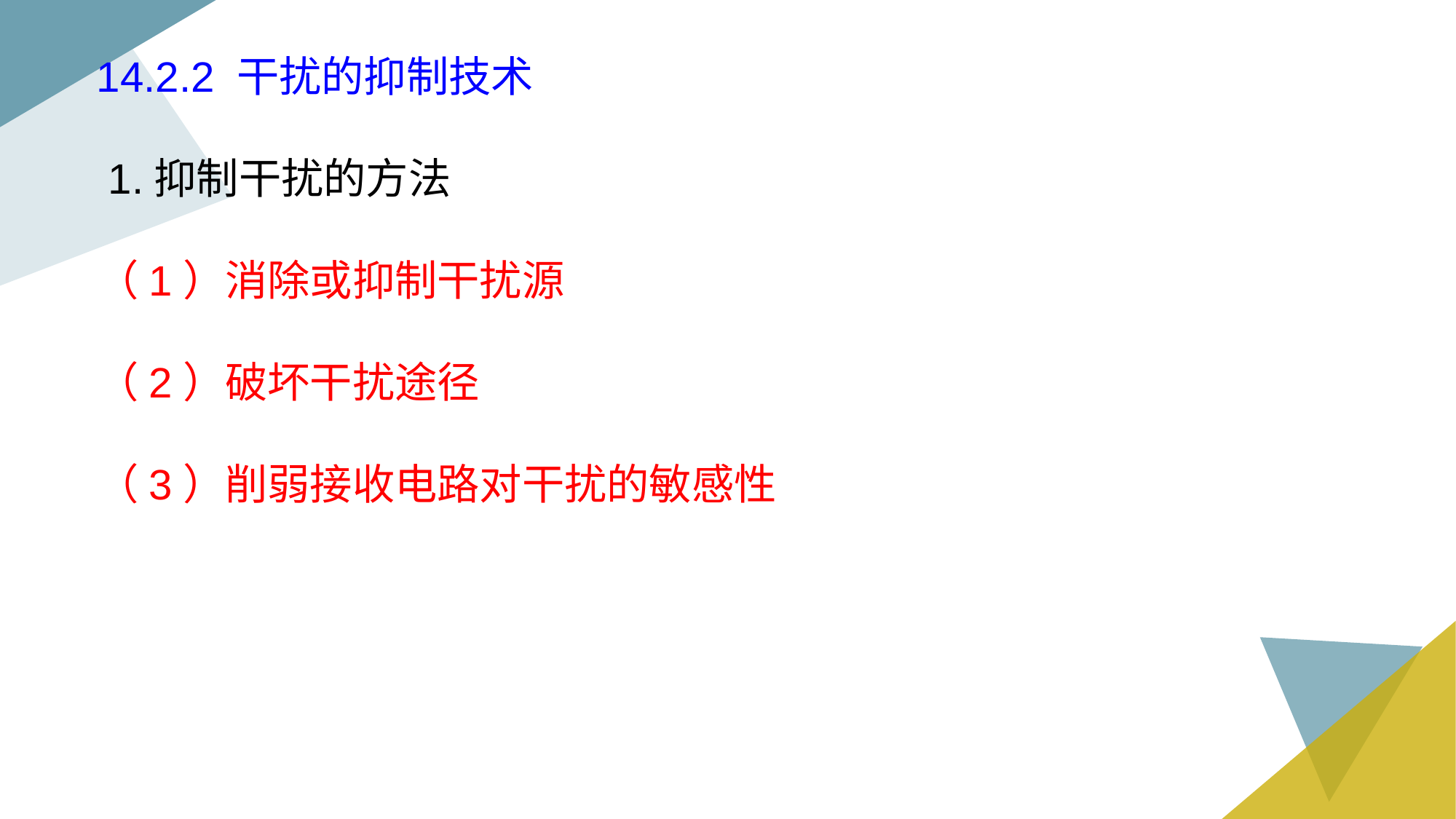

14.2.2 干扰的抑制技术
 1.抑制干扰的方法
（1）消除或抑制干扰源
（2）破坏干扰途径
（3）削弱接收电路对干扰的敏感性